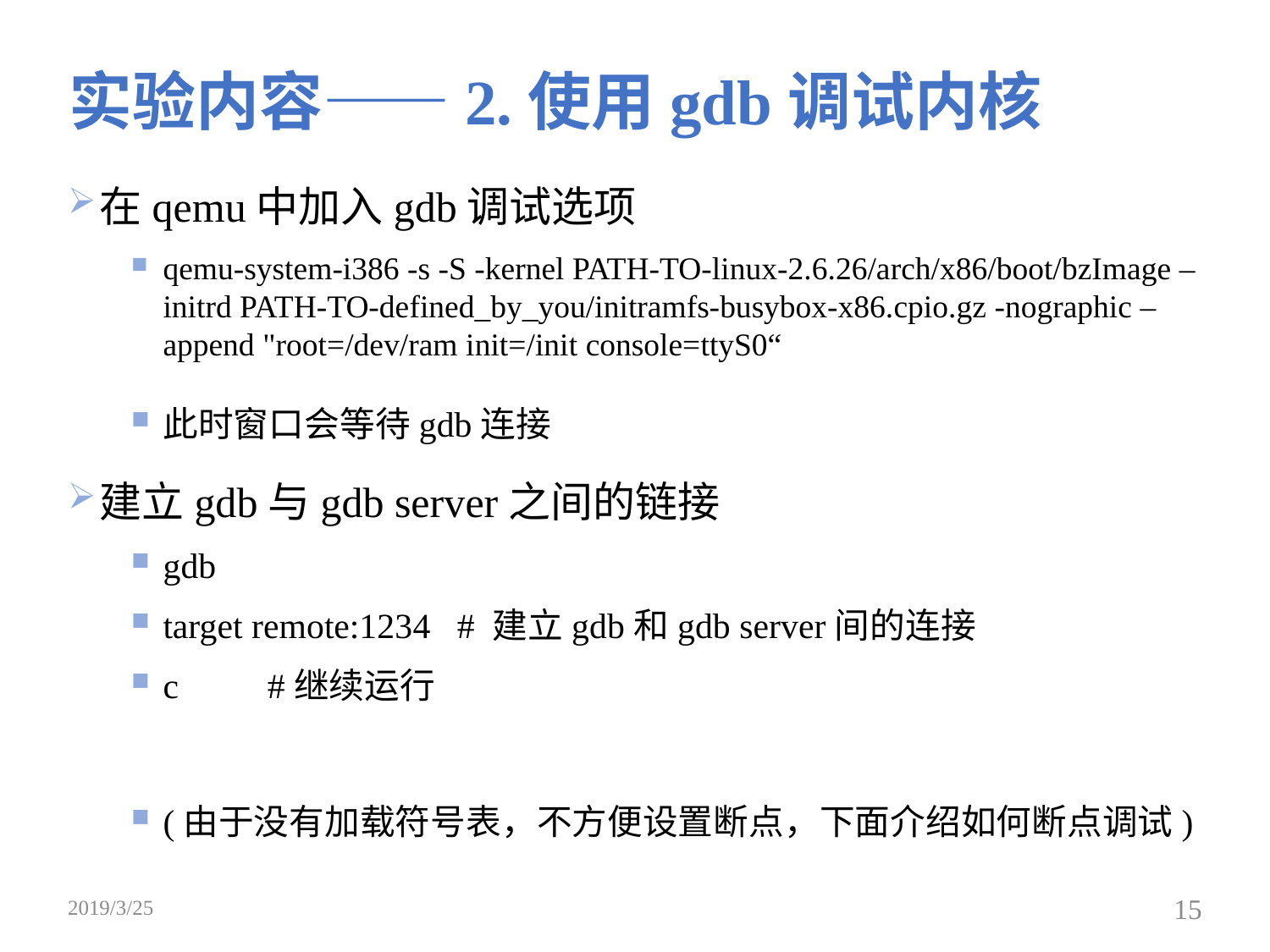

# 实验内容——2.使用gdb调试内核
在qemu中加入gdb调试选项
qemu-system-i386 -s -S -kernel PATH-TO-linux-2.6.26/arch/x86/boot/bzImage –initrd PATH-TO-defined_by_you/initramfs-busybox-x86.cpio.gz -nographic –append "root=/dev/ram init=/init console=ttyS0“
此时窗口会等待gdb连接
建立gdb与gdb server之间的链接
gdb
target remote:1234   # 建立gdb和gdb server间的连接
c          #继续运行

(由于没有加载符号表，不方便设置断点，下面介绍如何断点调试)
2019/3/25
15